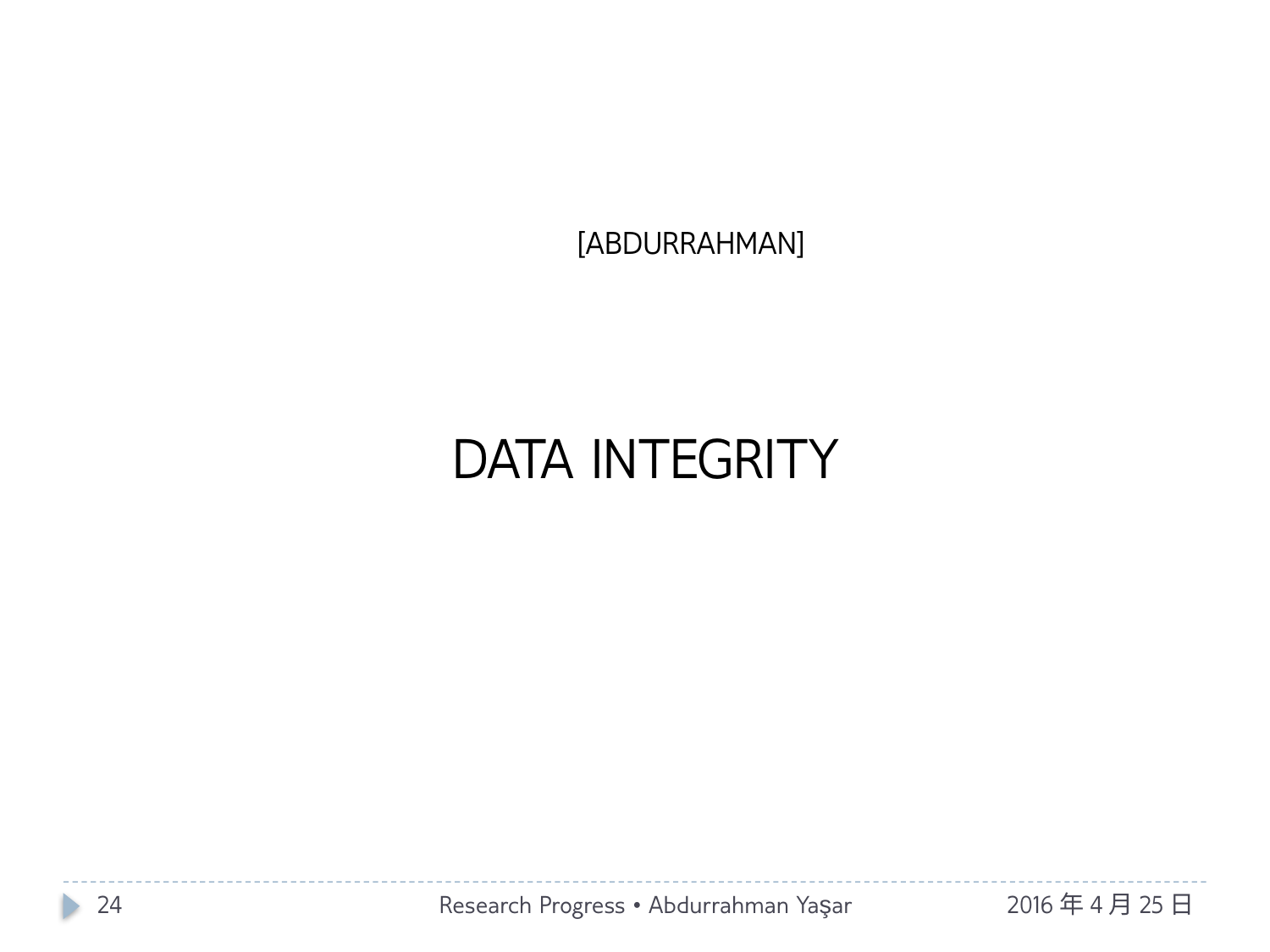

[ABDURRAHMAN]
DATA INTEGRITY
24
Research Progress • Abdurrahman Yaşar
2016年4月25日